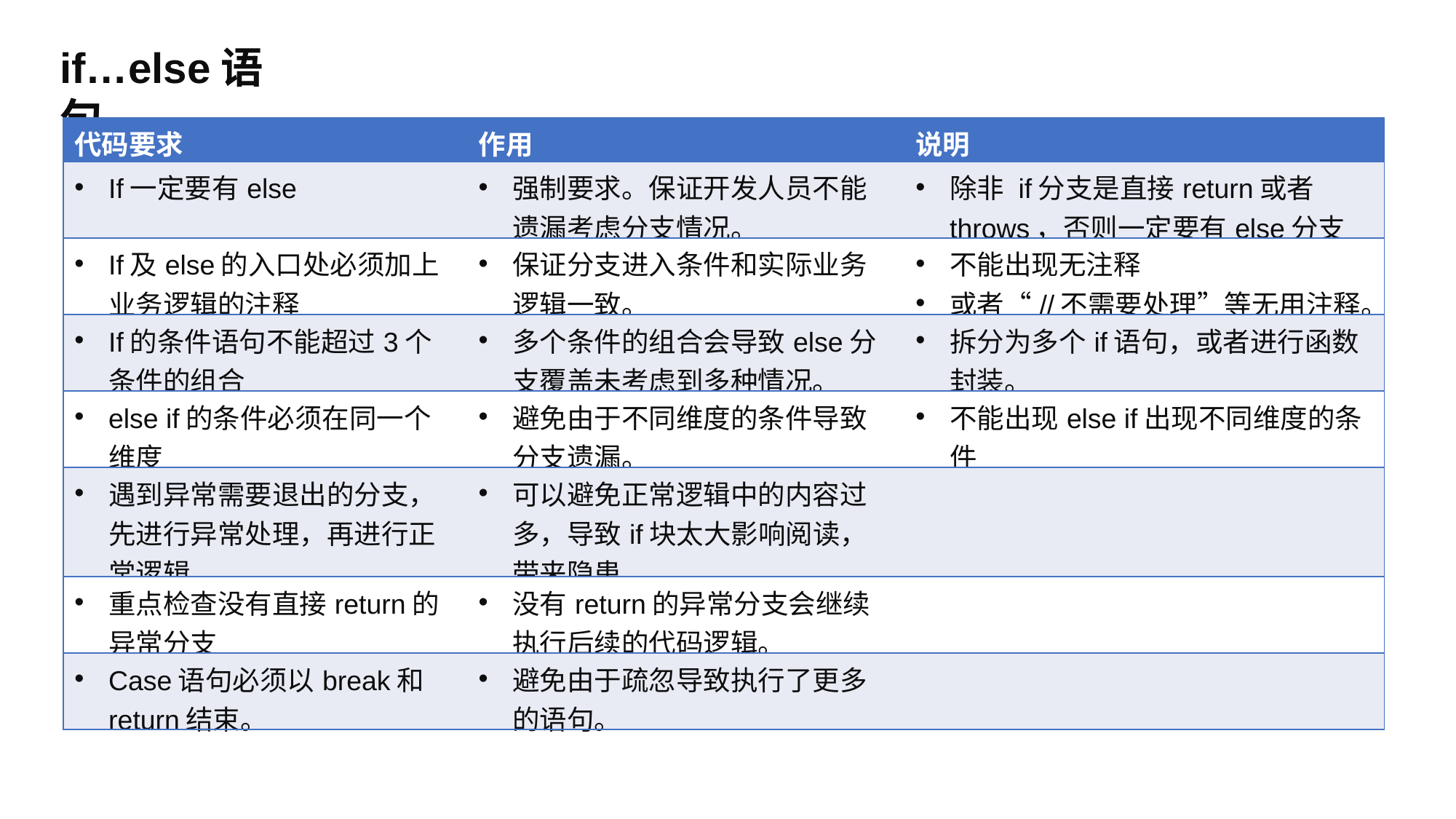

if…else语句
| 代码要求 | 作用 | 说明 |
| --- | --- | --- |
| If一定要有else | 强制要求。保证开发人员不能遗漏考虑分支情况。 | 除非 if分支是直接return或者throws，否则一定要有else分支 |
| If及else的入口处必须加上业务逻辑的注释 | 保证分支进入条件和实际业务逻辑一致。 | 不能出现无注释 或者“//不需要处理”等无用注释。 |
| If的条件语句不能超过3个条件的组合 | 多个条件的组合会导致else分支覆盖未考虑到多种情况。 | 拆分为多个if语句，或者进行函数封装。 |
| else if的条件必须在同一个维度 | 避免由于不同维度的条件导致分支遗漏。 | 不能出现else if出现不同维度的条件 |
| 遇到异常需要退出的分支，先进行异常处理，再进行正常逻辑。 | 可以避免正常逻辑中的内容过多，导致if块太大影响阅读，带来隐患。 |  |
| 重点检查没有直接return的异常分支 | 没有return的异常分支会继续执行后续的代码逻辑。 |  |
| Case语句必须以break和return结束。 | 避免由于疏忽导致执行了更多的语句。 |  |